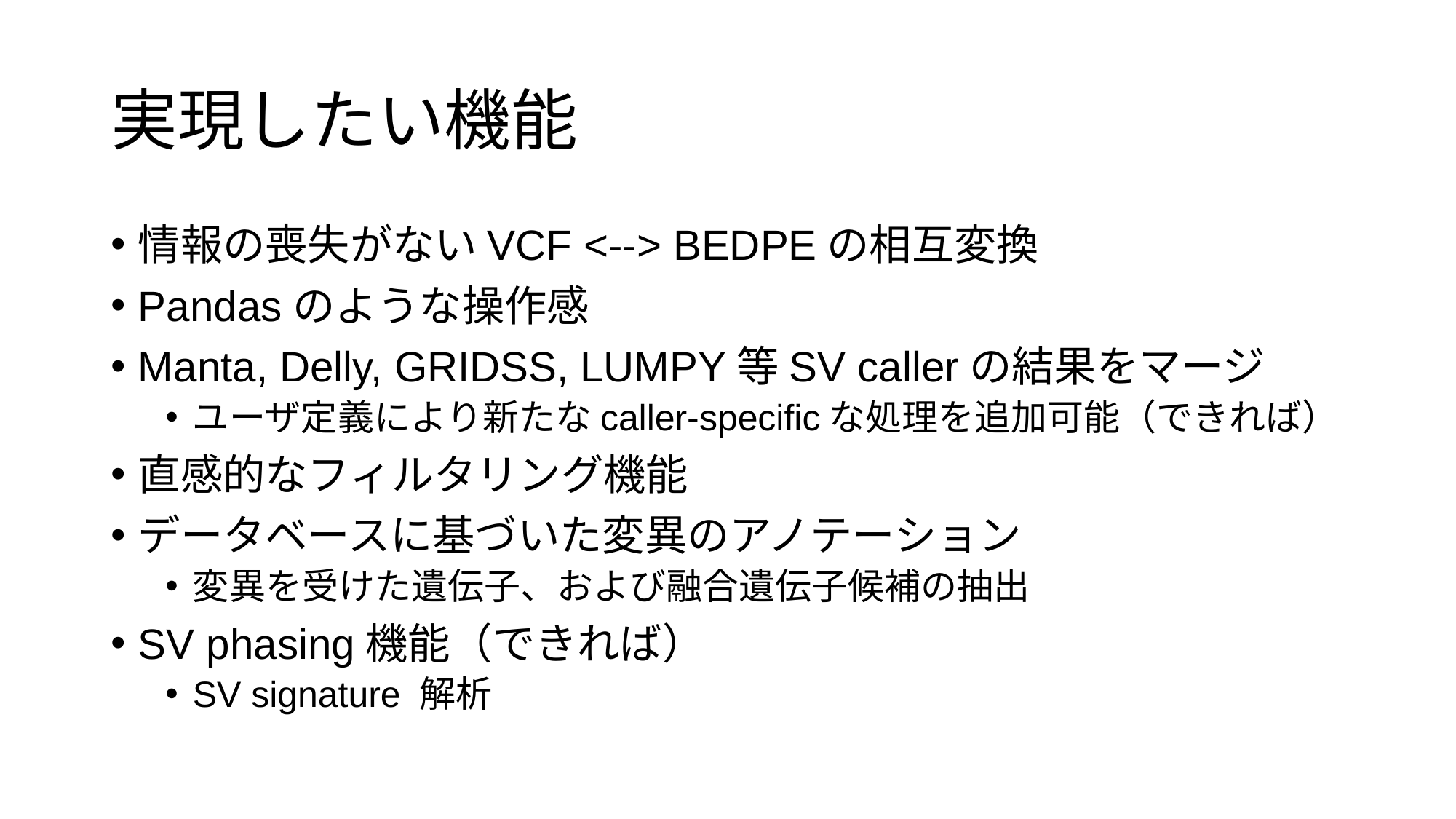

# 実現したい機能
情報の喪失がないVCF <--> BEDPEの相互変換
Pandasのような操作感
Manta, Delly, GRIDSS, LUMPY等SV callerの結果をマージ
ユーザ定義により新たなcaller-specificな処理を追加可能（できれば）
直感的なフィルタリング機能
データベースに基づいた変異のアノテーション
変異を受けた遺伝子、および融合遺伝子候補の抽出
SV phasing機能（できれば）
SV signature 解析